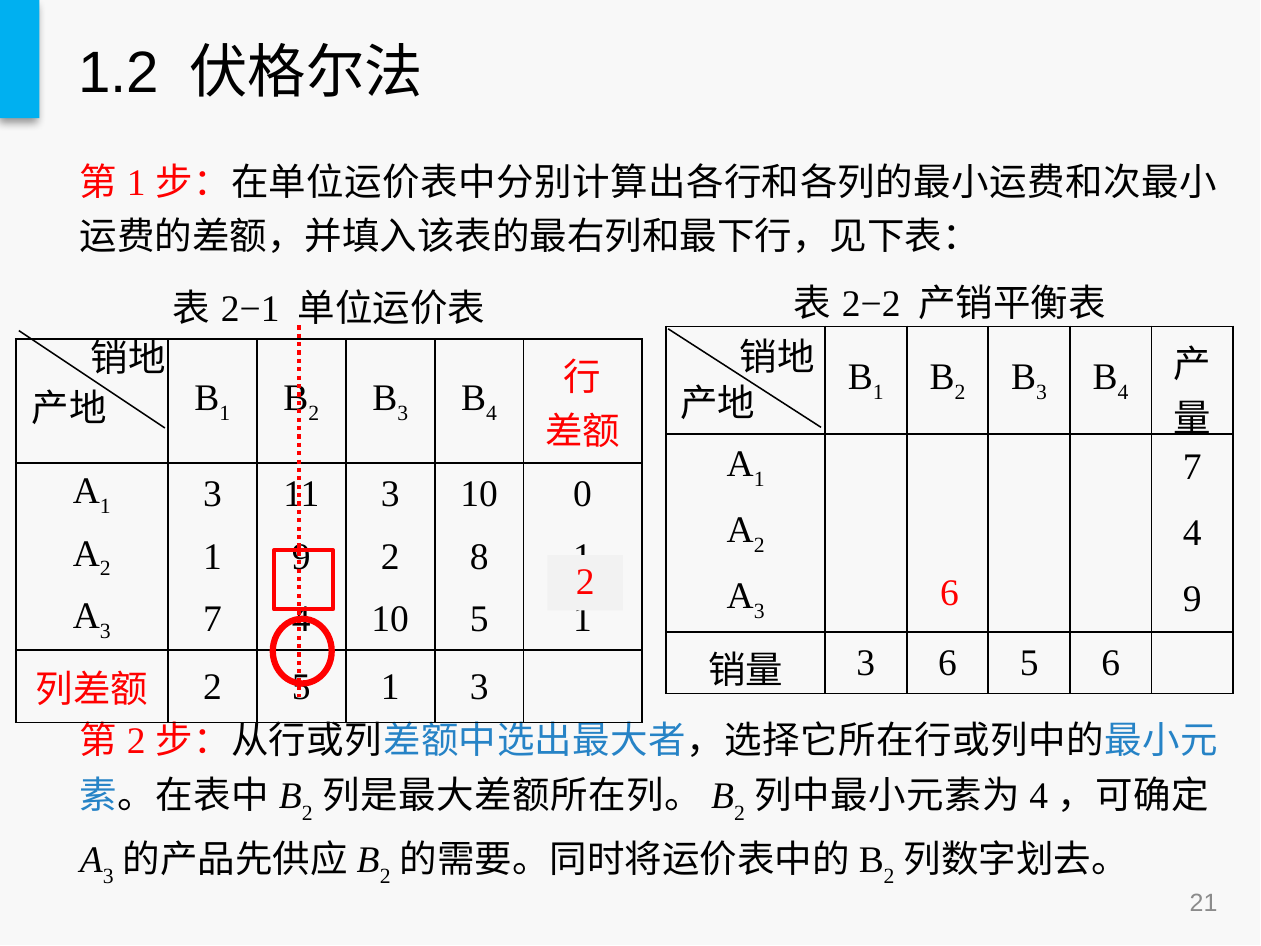

# 1.2 伏格尔法
第1步：在单位运价表中分别计算出各行和各列的最小运费和次最小运费的差额，并填入该表的最右列和最下行，见下表：

第2步：从行或列差额中选出最大者，选择它所在行或列中的最小元素。在表中B2列是最大差额所在列。B2列中最小元素为4，可确定A3的产品先供应B2的需要。同时将运价表中的B2列数字划去。
| 表2−2 产销平衡表 |  |  |  |  |  |
| --- | --- | --- | --- | --- | --- |
|  | B1 | B2 | B3 | B4 | 产量 |
| A1 |  |  |  |  | 7 |
| A2 |  |  |  |  | 4 |
| A3 |  |  |  |  | 9 |
| 销量 | 3 | 6 | 5 | 6 |  |
| 表2−1 单位运价表 |  |  |  |  |  |
| --- | --- | --- | --- | --- | --- |
|  | B1 | B2 | B3 | B4 | 行 差额 |
| A1 | 3 | 11 | 3 | 10 | 0 |
| A2 | 1 | 9 | 2 | 8 | 1 |
| A3 | 7 | 4 | 10 | 5 | 1 |
| 列差额 | 2 | 5 | 1 | 3 |  |
销地
产地
销地
产地

2
6

21